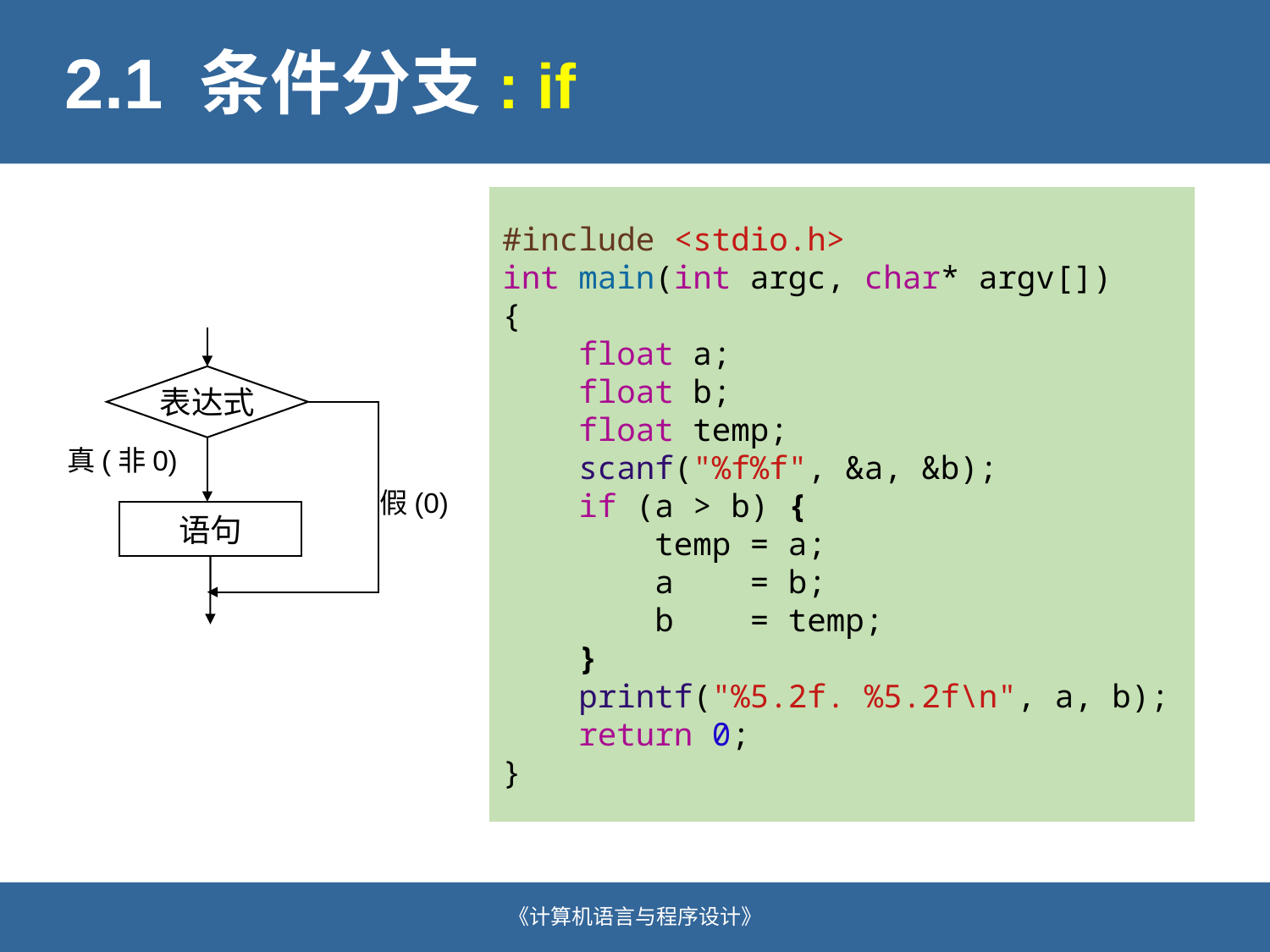

# 2.1 条件分支: if
#include <stdio.h>
int main(int argc, char* argv[])
{
    float a;
    float b;
    float temp;
    scanf("%f%f", &a, &b);
    if (a > b) {
        temp = a;
        a    = b;
        b    = temp;
    }
    printf("%5.2f. %5.2f\n", a, b);
    return 0;
}
表达式
真(非0)
假(0)
语句

《计算机语言与程序设计》
56